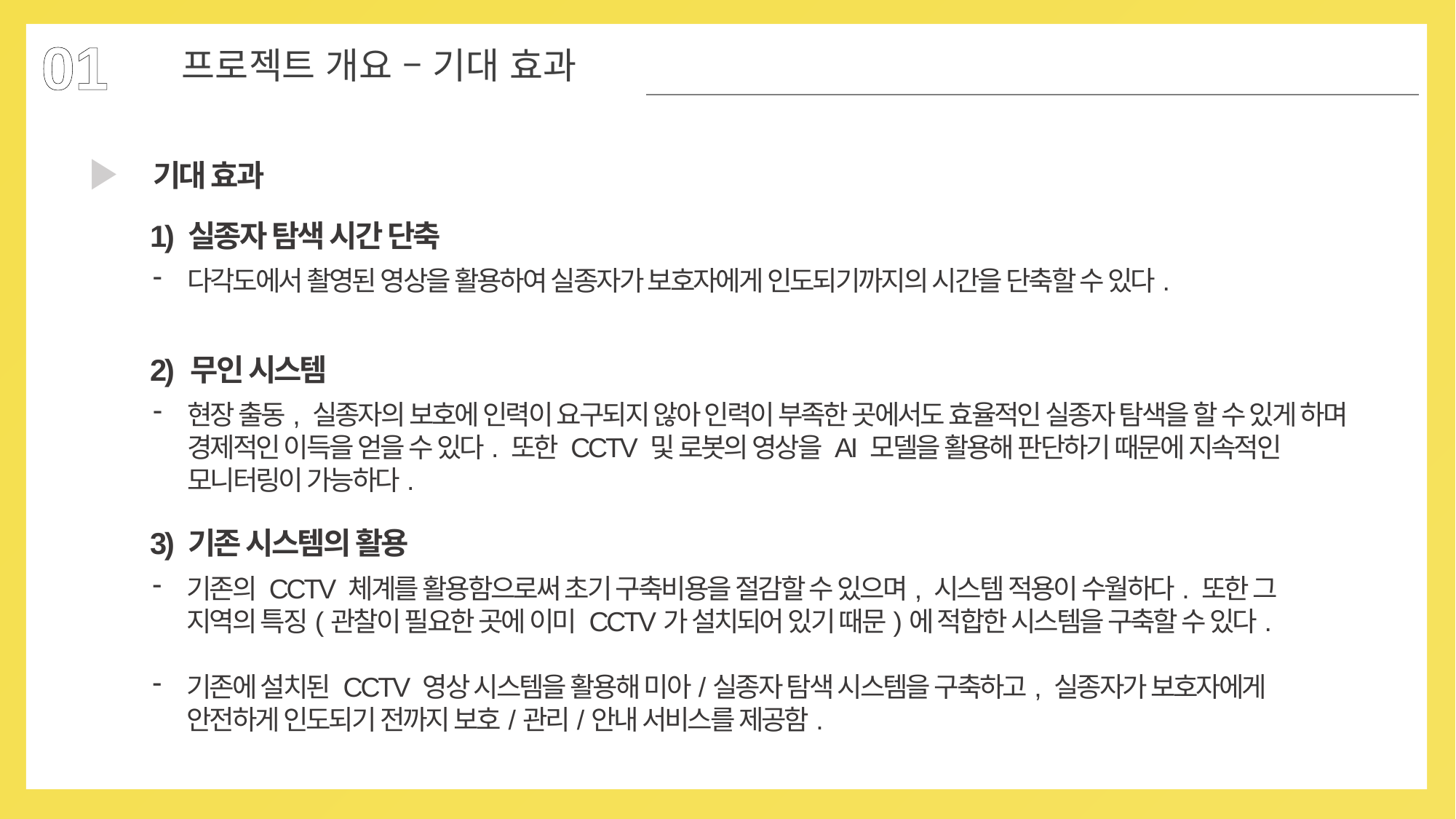

01

프로젝트 개요 – 기대 효과
▶
기대 효과
1) 실종자 탐색 시간 단축
다각도에서 촬영된 영상을 활용하여 실종자가 보호자에게 인도되기까지의 시간을 단축할 수 있다.
2) 무인 시스템
현장 출동, 실종자의 보호에 인력이 요구되지 않아 인력이 부족한 곳에서도 효율적인 실종자 탐색을 할 수 있게 하며 경제적인 이득을 얻을 수 있다. 또한 CCTV 및 로봇의 영상을 AI 모델을 활용해 판단하기 때문에 지속적인 모니터링이 가능하다.
3) 기존 시스템의 활용
기존의 CCTV 체계를 활용함으로써 초기 구축비용을 절감할 수 있으며, 시스템 적용이 수월하다. 또한 그 지역의 특징(관찰이 필요한 곳에 이미 CCTV가 설치되어 있기 때문)에 적합한 시스템을 구축할 수 있다.

기존에 설치된 CCTV 영상 시스템을 활용해 미아/실종자 탐색 시스템을 구축하고, 실종자가 보호자에게 안전하게 인도되기 전까지 보호/관리/안내 서비스를 제공함.